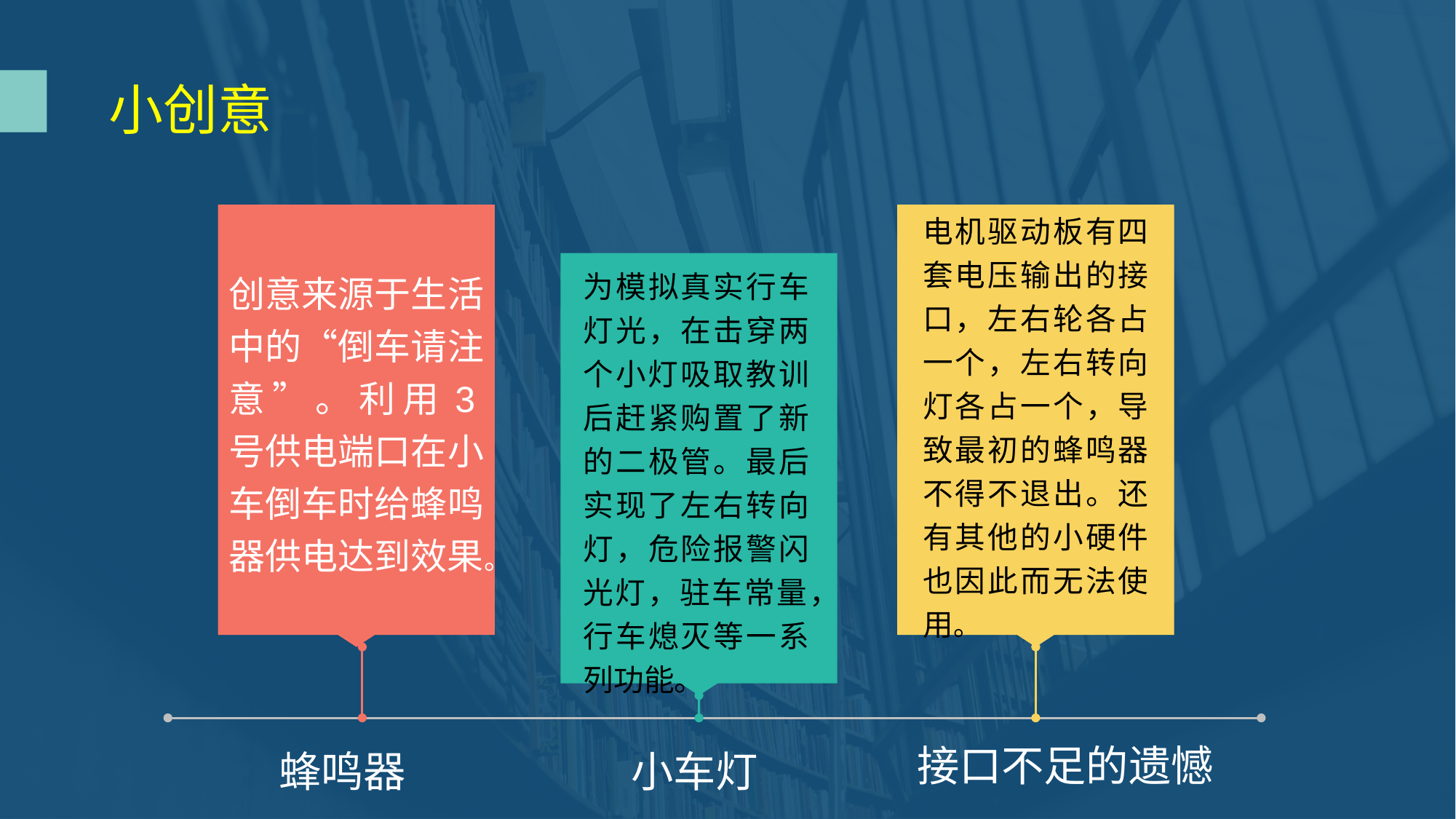

小创意

电机驱动板有四套电压输出的接口，左右轮各占一个，左右转向灯各占一个，导致最初的蜂鸣器不得不退出。还有其他的小硬件也因此而无法使用。

创意来源于生活中的“倒车请注意”。利用3号供电端口在小车倒车时给蜂鸣器供电达到效果。

为模拟真实行车灯光，在击穿两个小灯吸取教训后赶紧购置了新的二极管。最后实现了左右转向灯，危险报警闪光灯，驻车常量，行车熄灭等一系列功能。
接口不足的遗憾
蜂鸣器
小车灯